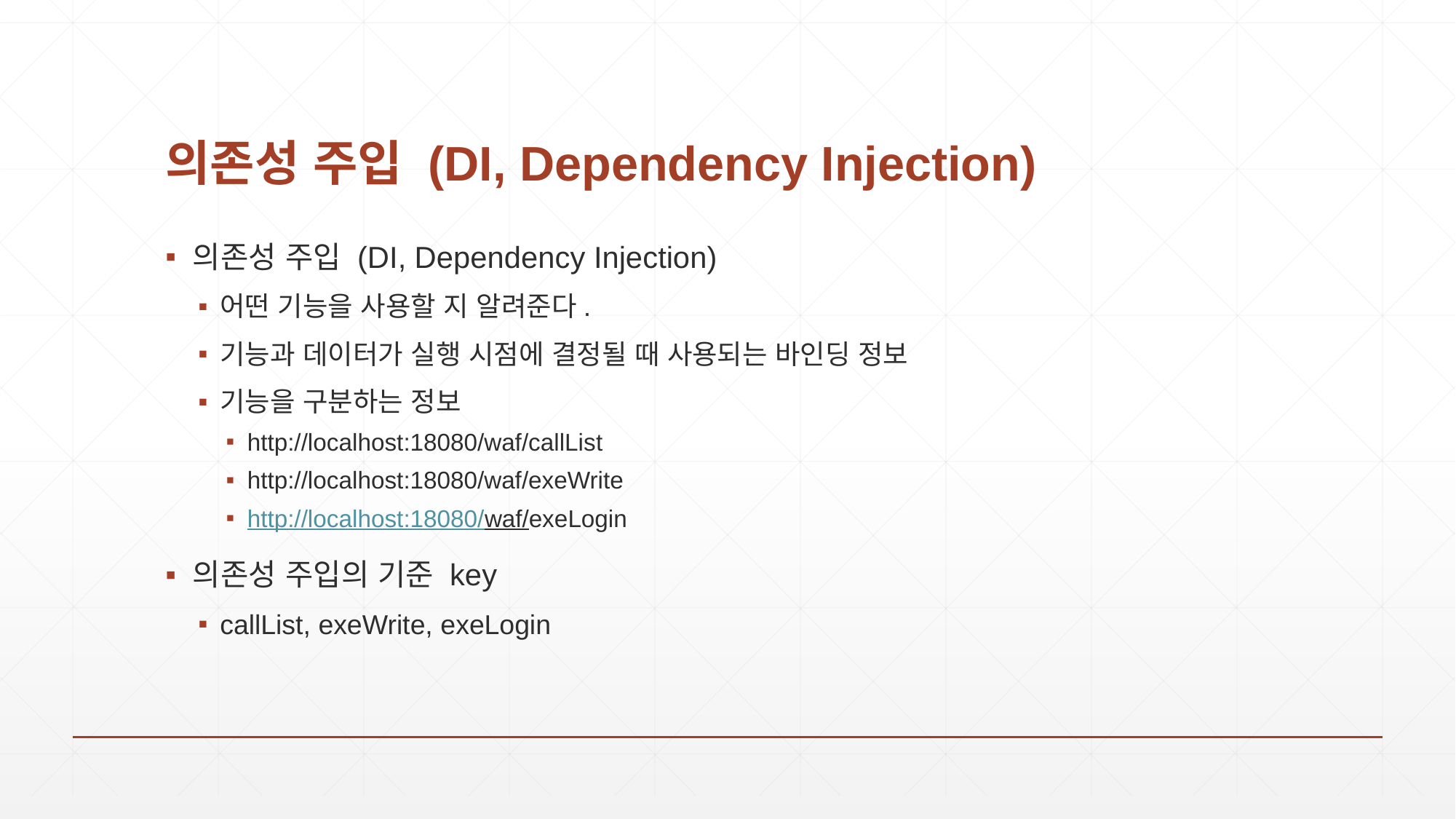

# 의존성 주입 (DI, Dependency Injection)
의존성 주입 (DI, Dependency Injection)
어떤 기능을 사용할 지 알려준다.
기능과 데이터가 실행 시점에 결정될 때 사용되는 바인딩 정보
기능을 구분하는 정보
http://localhost:18080/waf/callList
http://localhost:18080/waf/exeWrite
http://localhost:18080/waf/exeLogin
의존성 주입의 기준 key
callList, exeWrite, exeLogin